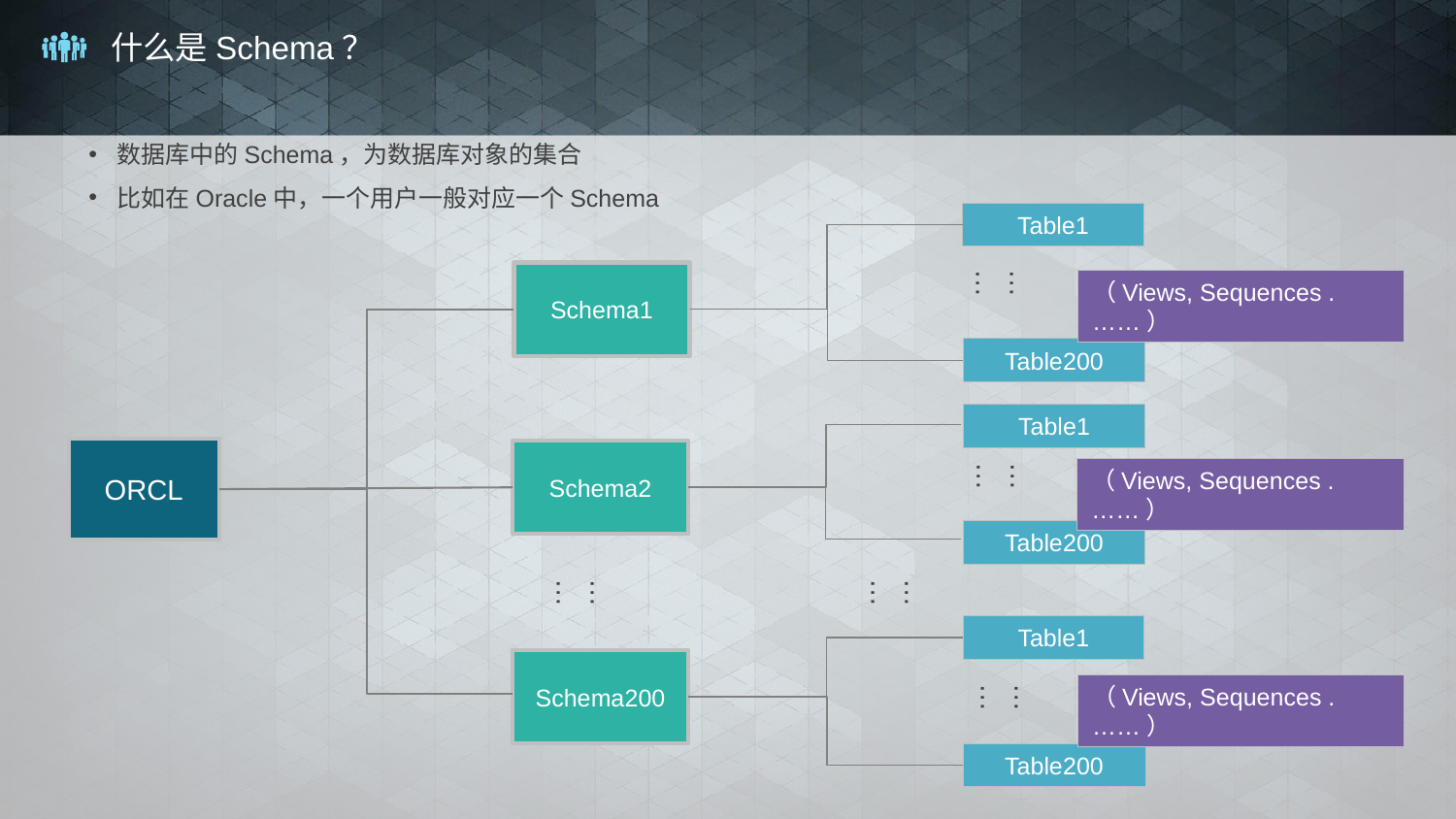

# 什么是Schema？

数据库中的Schema，为数据库对象的集合
比如在Oracle中，一个用户一般对应一个Schema
Table1
……
Schema1
（Views, Sequences .……）
Table200
Table1
ORCL
Schema2
……
（Views, Sequences .……）
Table200
……
……
Table1
Schema200
……
（Views, Sequences .……）
Table200